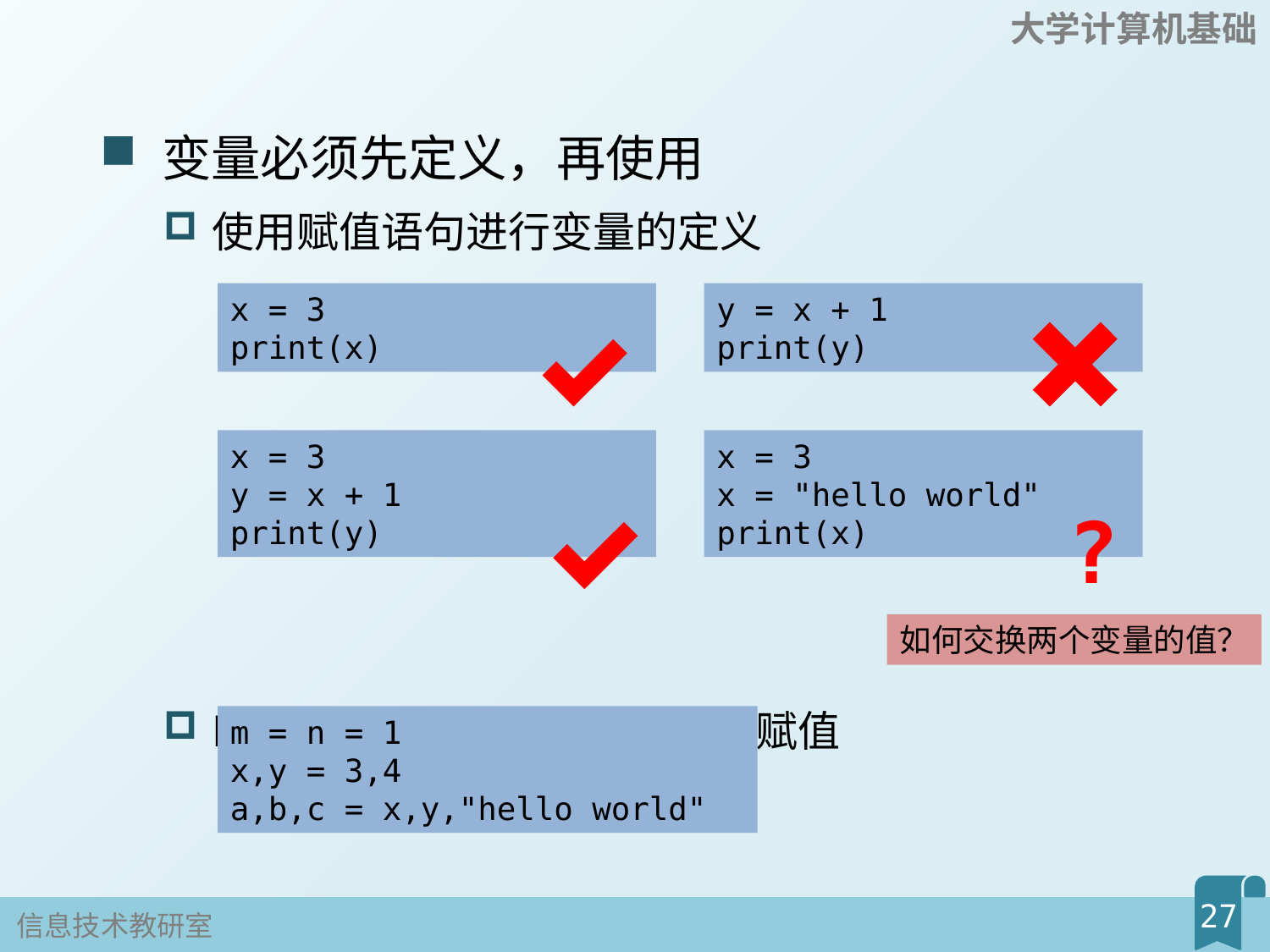

变量必须先定义，再使用
使用赋值语句进行变量的定义

Python支持连续赋值和同步赋值
x = 3
print(x)
y = x + 1
print(y)

x = 3
y = x + 1
print(y)
x = 3
x = "hello world"
print(x)
?

如何交换两个变量的值？
m = n = 1
x,y = 3,4
a,b,c = x,y,"hello world"
27